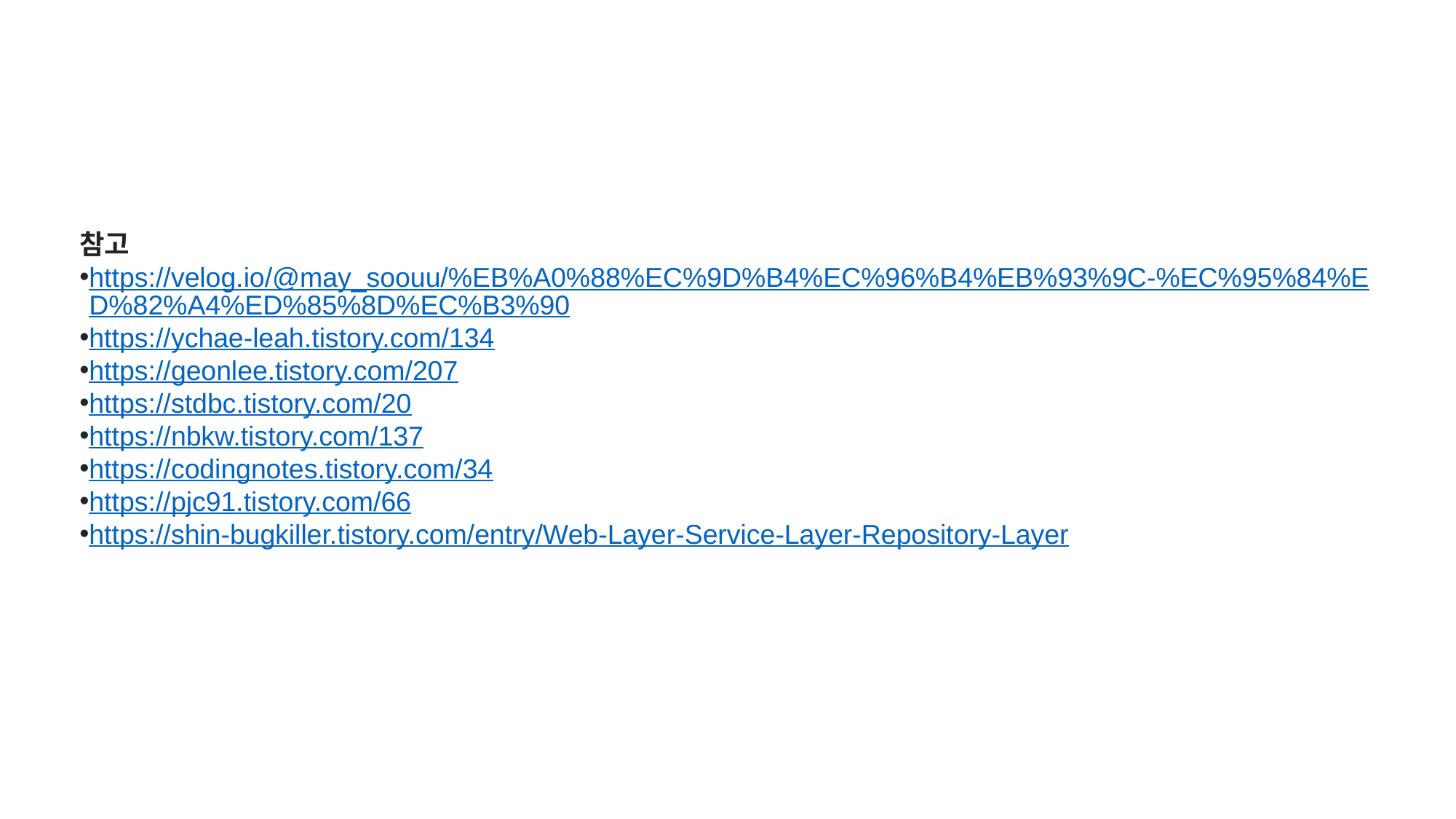

참고
https://velog.io/@may_soouu/%EB%A0%88%EC%9D%B4%EC%96%B4%EB%93%9C-%EC%95%84%ED%82%A4%ED%85%8D%EC%B3%90
https://ychae-leah.tistory.com/134
https://geonlee.tistory.com/207
https://stdbc.tistory.com/20
https://nbkw.tistory.com/137
https://codingnotes.tistory.com/34
https://pjc91.tistory.com/66
https://shin-bugkiller.tistory.com/entry/Web-Layer-Service-Layer-Repository-Layer